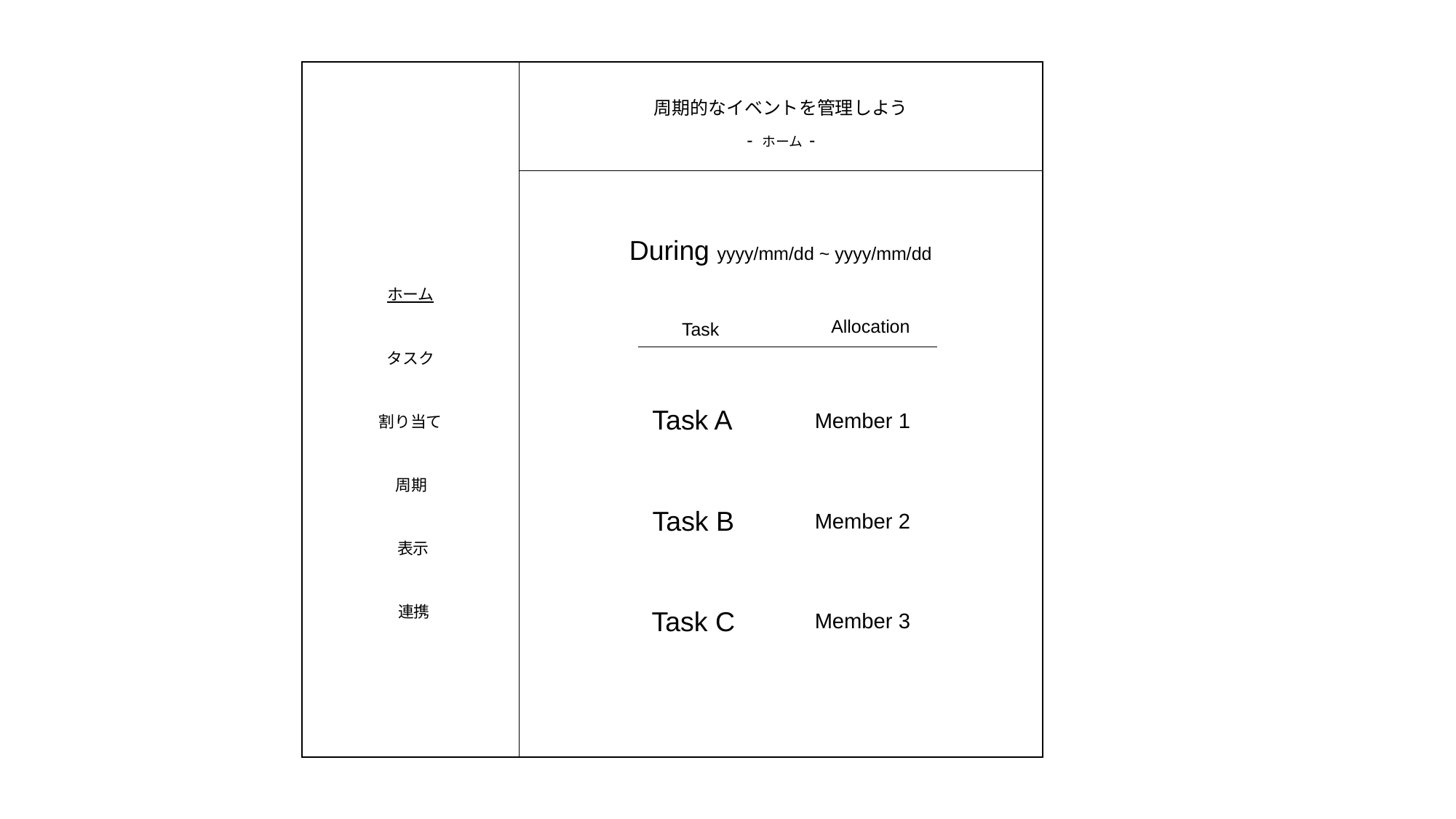

周期的なイベントを管理しよう
- ホーム -
During yyyy/mm/dd ~ yyyy/mm/dd
ホーム
タスク
割り当て
周期
表示
連携
Allocation
Task
Task A
Task B
Task C
Member 1
Member 2
Member 3